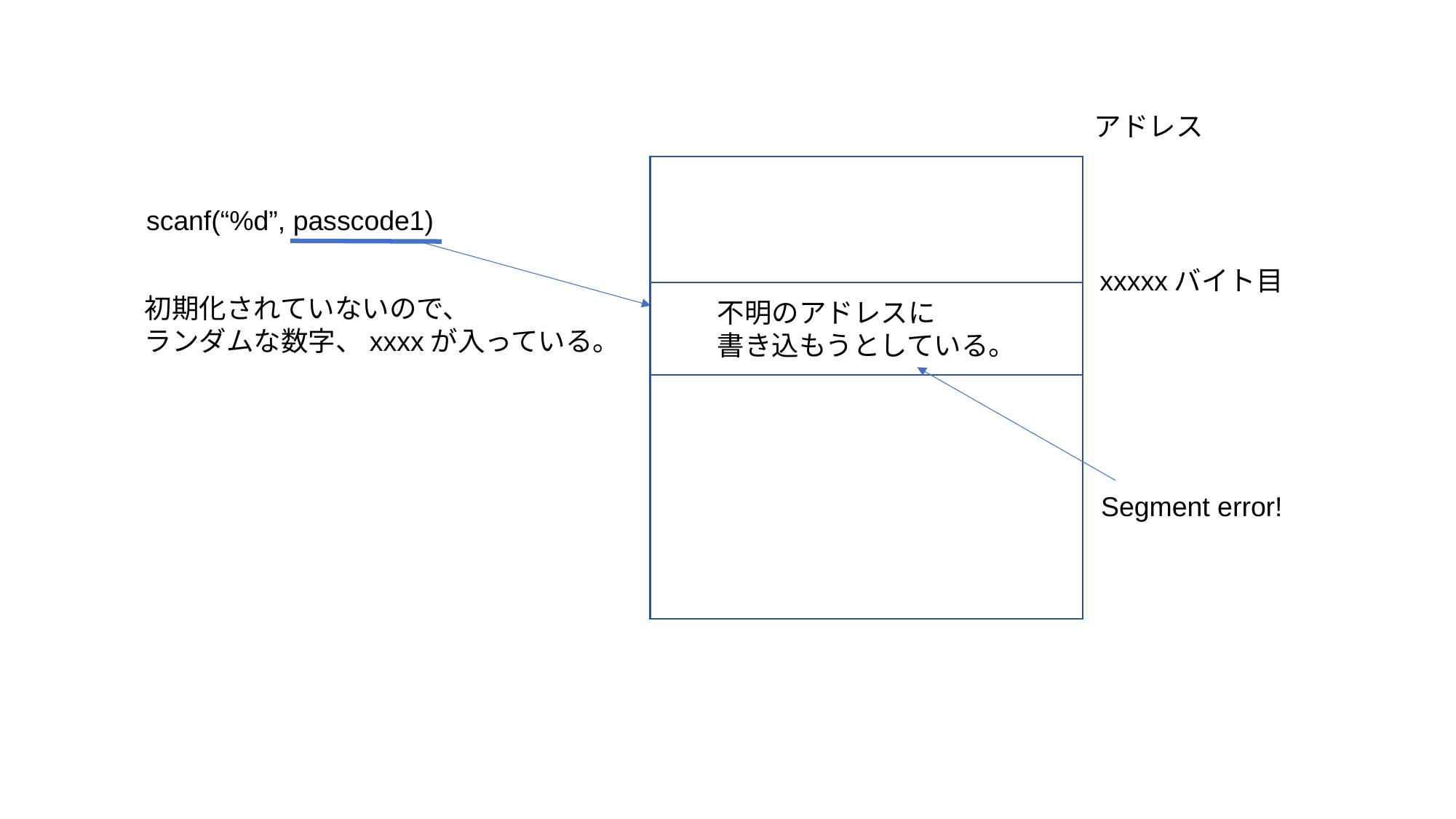

アドレス

scanf(“%d”, passcode1)
xxxxxバイト目

初期化されていないので、
ランダムな数字、xxxxが入っている。
不明のアドレスに
書き込もうとしている。
Segment error!